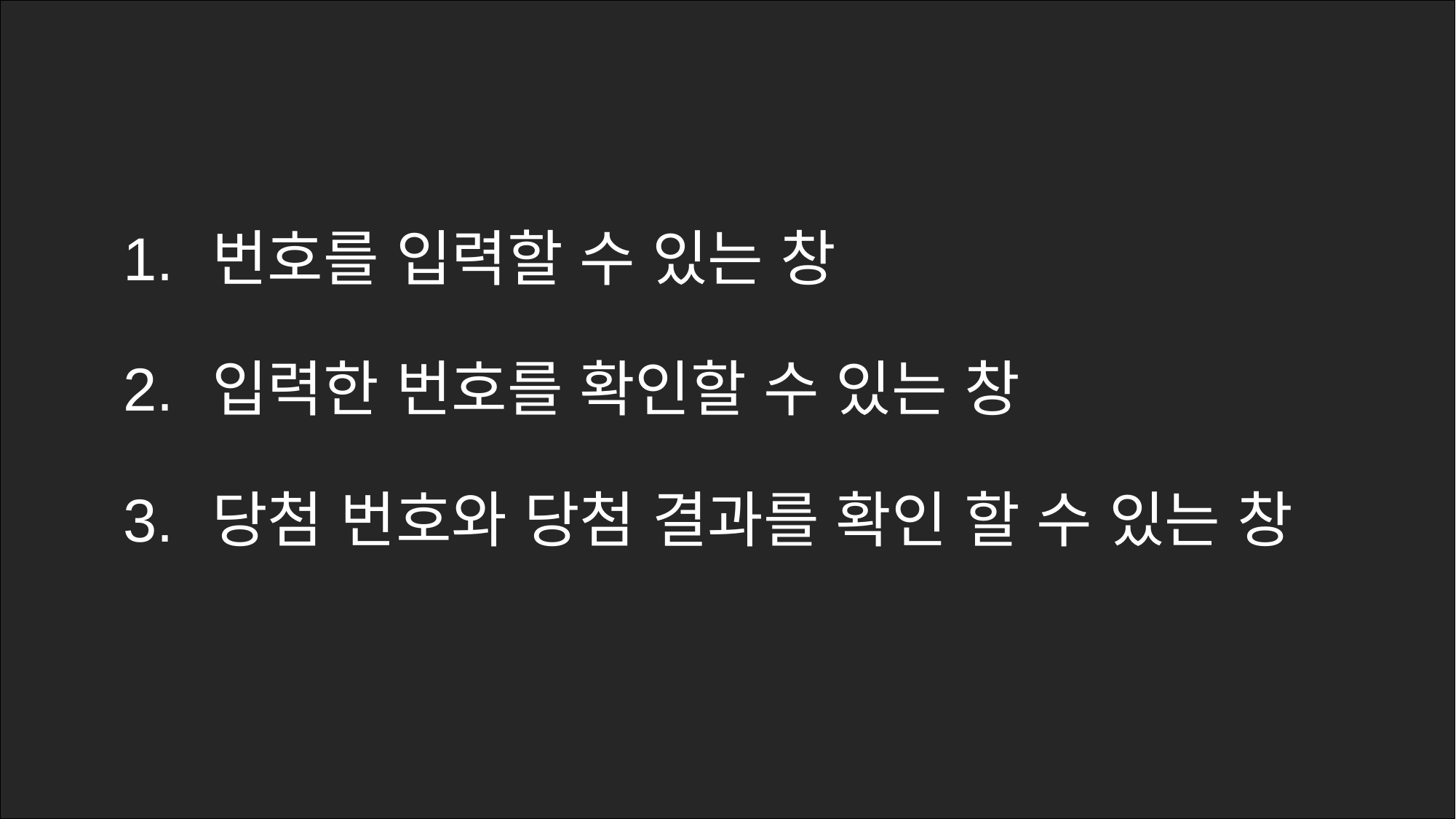

번호를 입력할 수 있는 창

입력한 번호를 확인할 수 있는 창

당첨 번호와 당첨 결과를 확인 할 수 있는 창